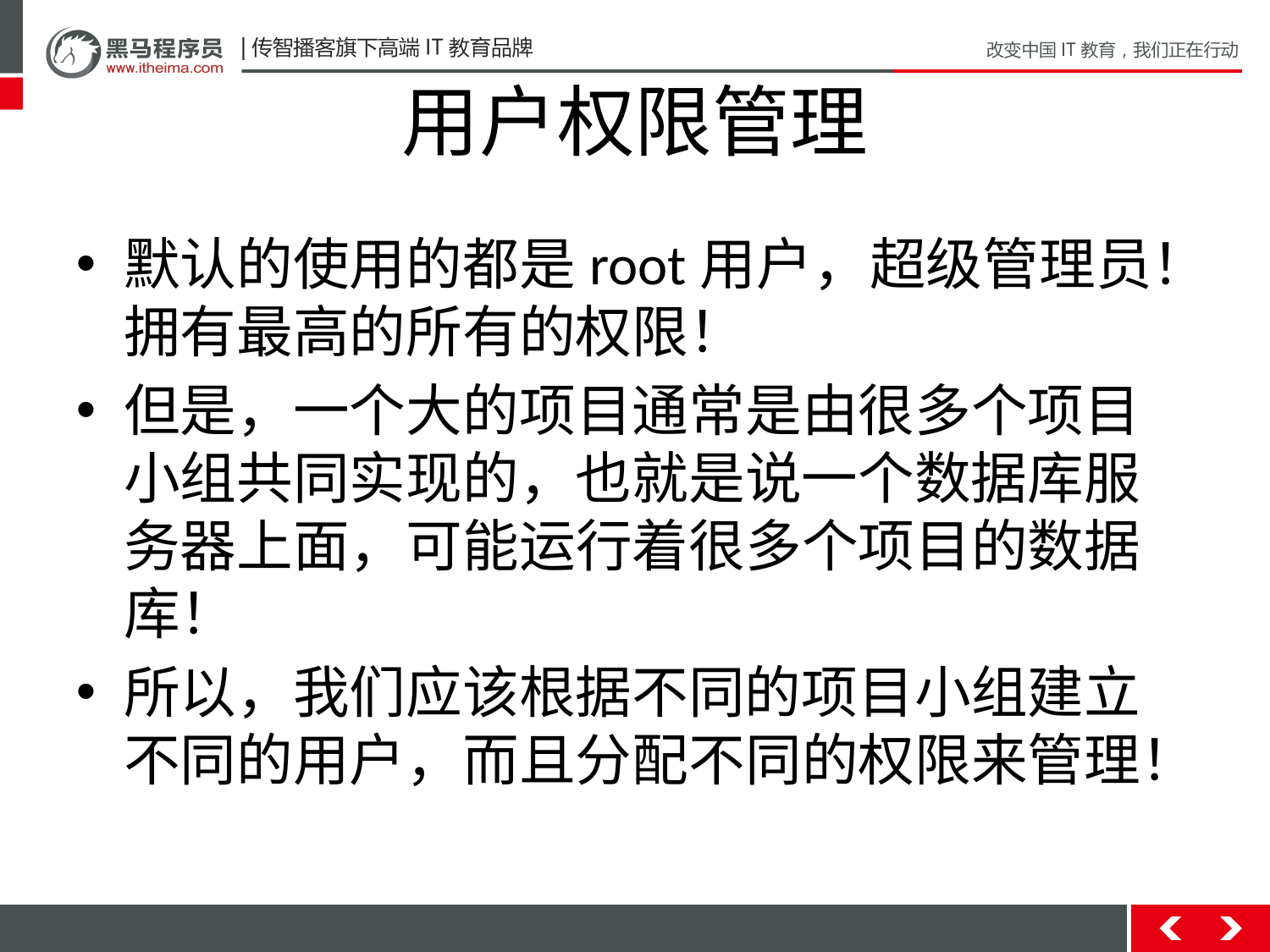

# 用户权限管理
默认的使用的都是root用户，超级管理员！拥有最高的所有的权限！
但是，一个大的项目通常是由很多个项目小组共同实现的，也就是说一个数据库服务器上面，可能运行着很多个项目的数据库！
所以，我们应该根据不同的项目小组建立不同的用户，而且分配不同的权限来管理！